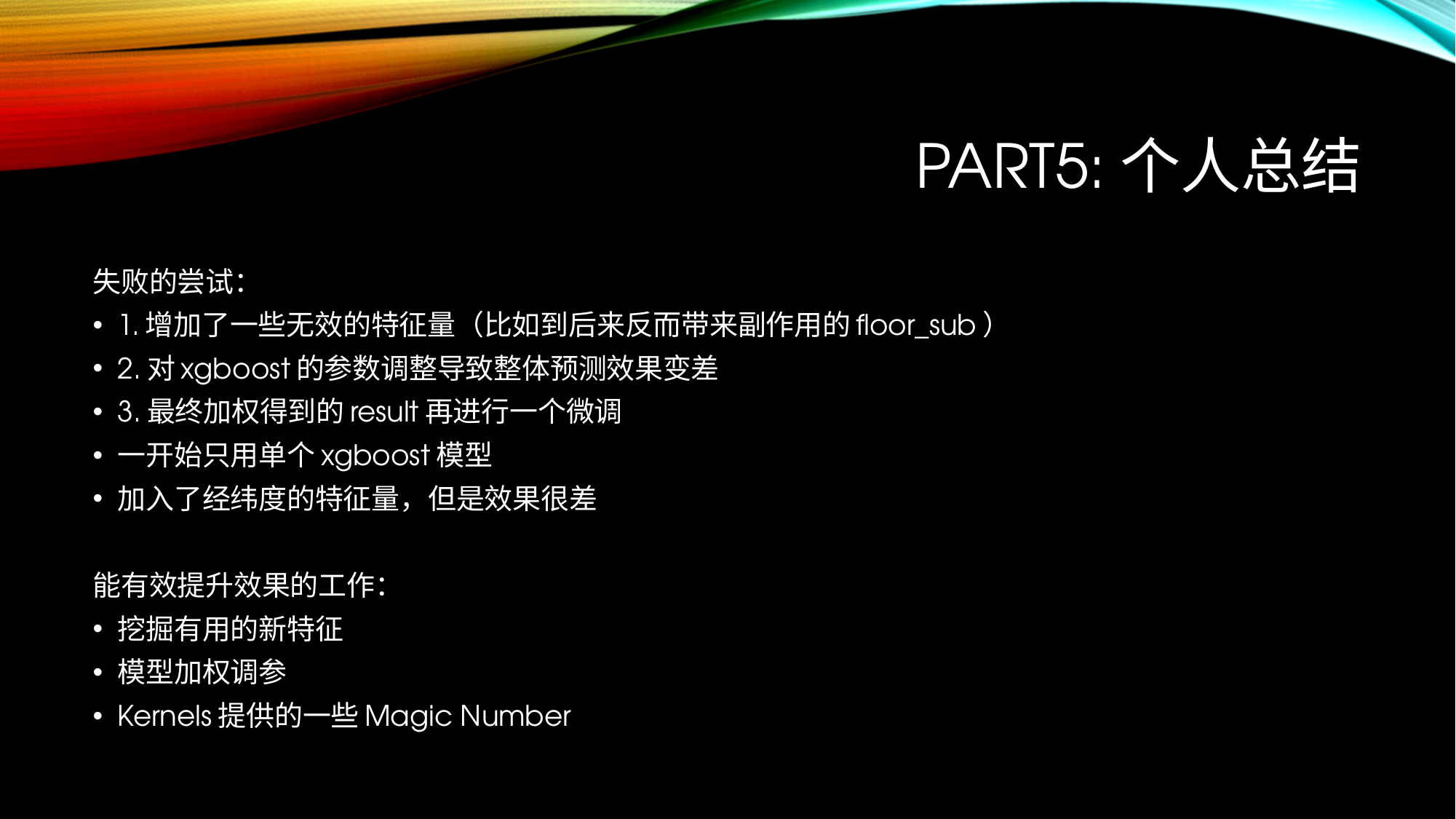

# Part5:个人总结
失败的尝试：
1.增加了一些无效的特征量（比如到后来反而带来副作用的floor_sub）
2.对xgboost的参数调整导致整体预测效果变差
3.最终加权得到的result再进行一个微调
一开始只用单个xgboost模型
加入了经纬度的特征量，但是效果很差

能有效提升效果的工作：
挖掘有用的新特征
模型加权调参
Kernels提供的一些Magic Number